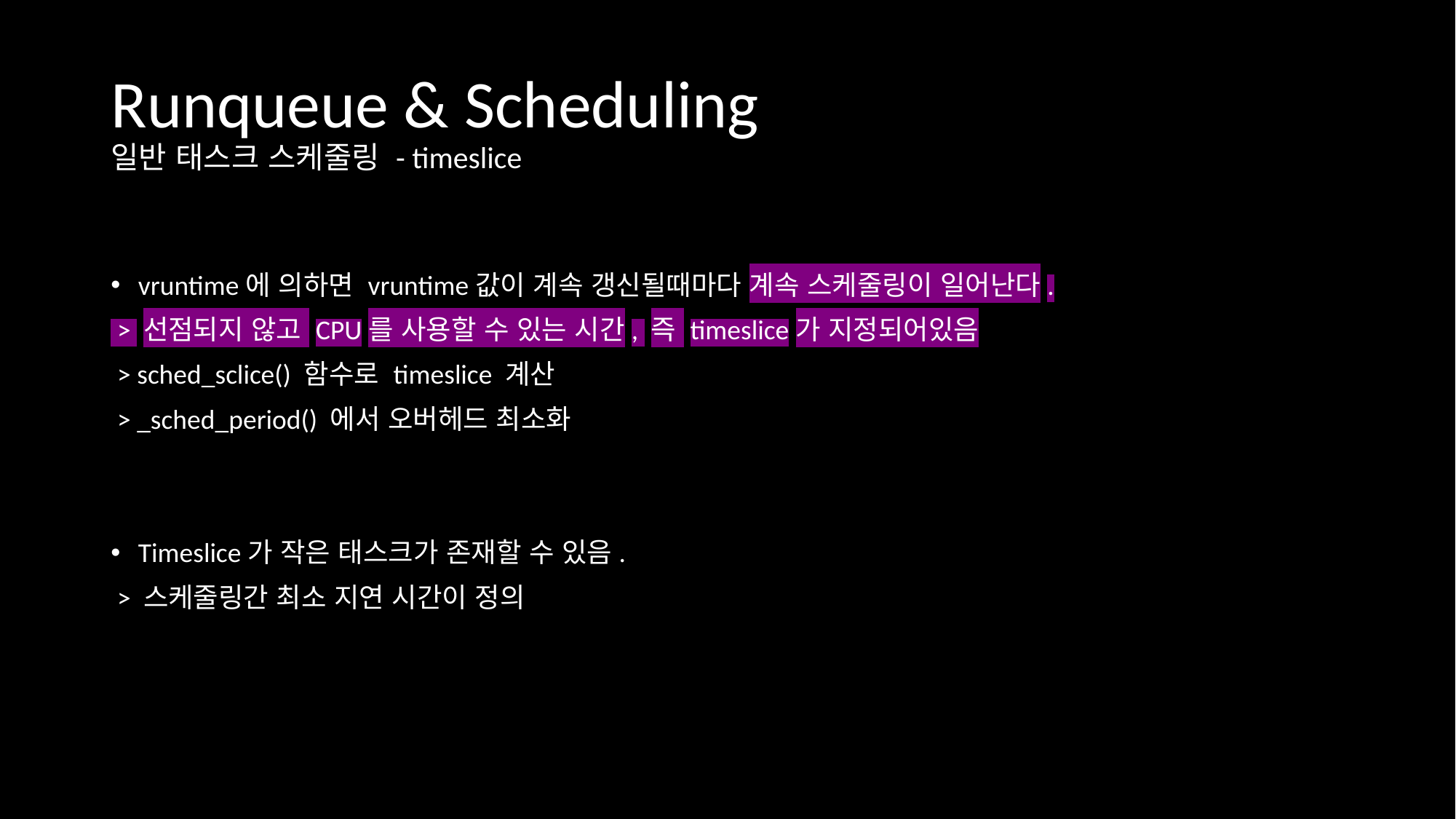

# Runqueue & Scheduling 일반 태스크 스케줄링 - timeslice

vruntime에 의하면 vruntime값이 계속 갱신될때마다 계속 스케줄링이 일어난다.
 > 선점되지 않고 CPU를 사용할 수 있는 시간, 즉 timeslice가 지정되어있음
 > sched_sclice() 함수로 timeslice 계산
 > _sched_period() 에서 오버헤드 최소화

Timeslice가 작은 태스크가 존재할 수 있음.
 > 스케줄링간 최소 지연 시간이 정의